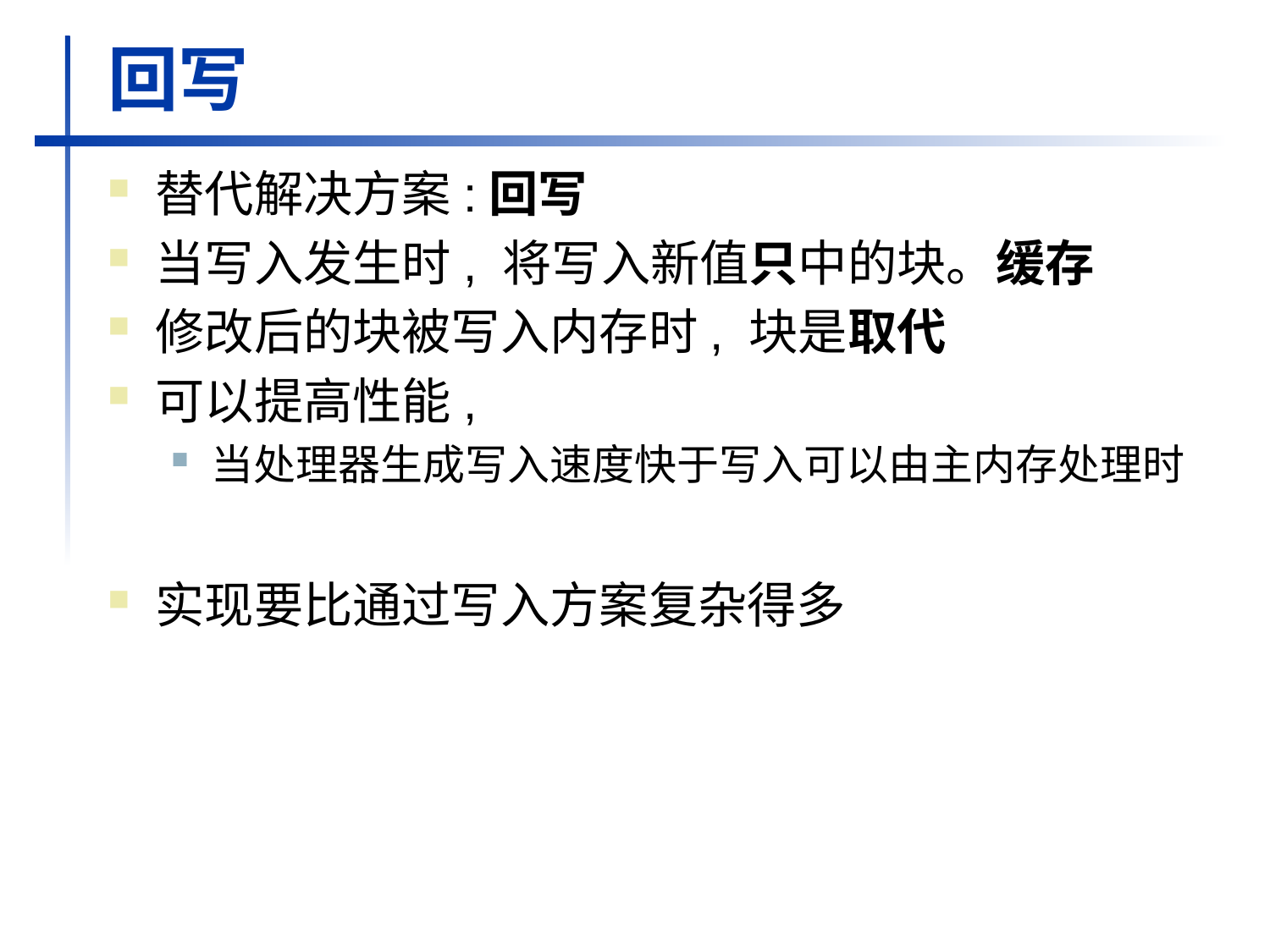

# 回写
替代解决方案:回写
当写入发生时, 将写入新值只中的块。缓存
修改后的块被写入内存时, 块是取代
可以提高性能,
当处理器生成写入速度快于写入可以由主内存处理时

实现要比通过写入方案复杂得多